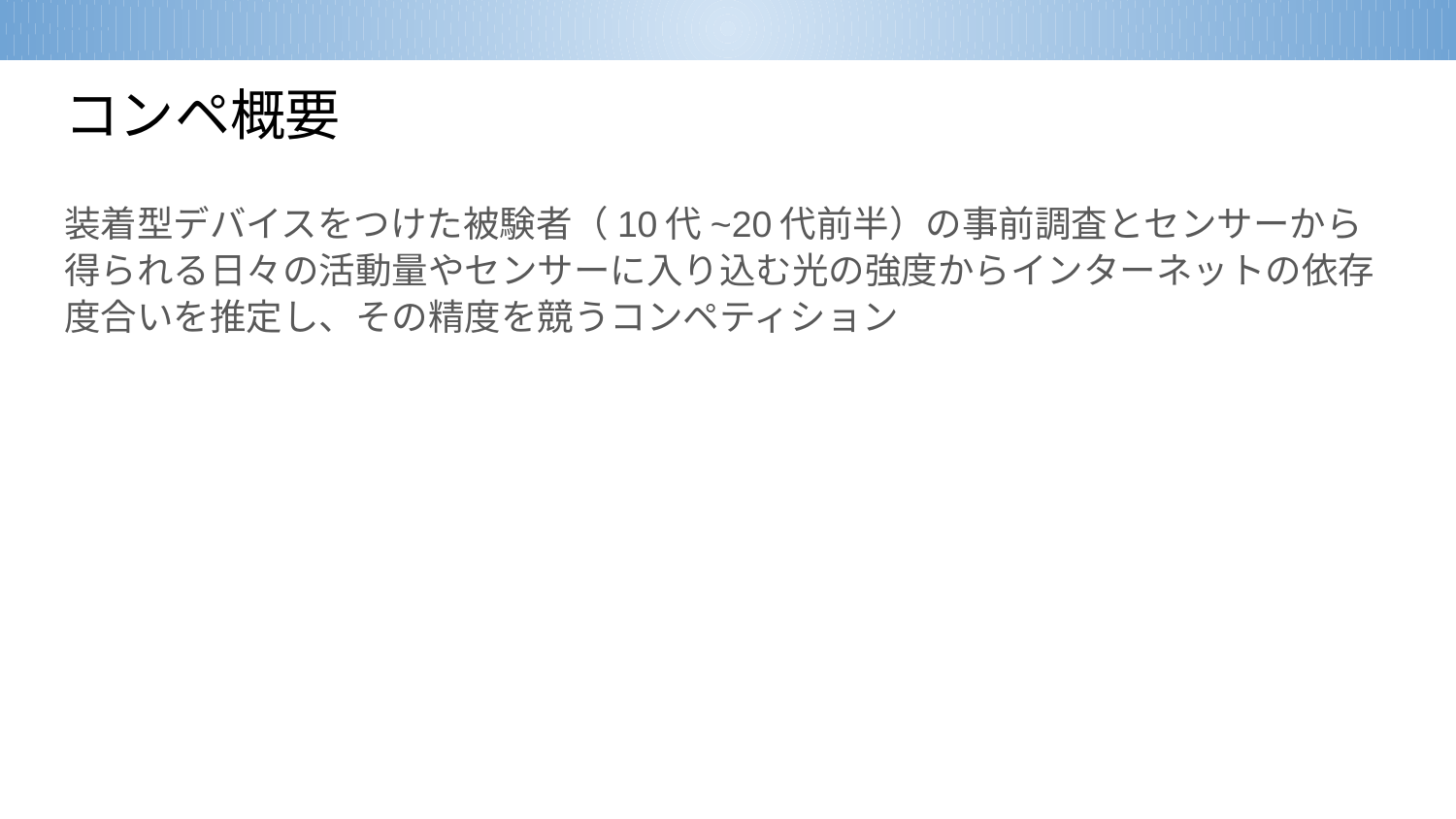

# コンペ概要
装着型デバイスをつけた被験者（10代~20代前半）の事前調査とセンサーから得られる日々の活動量やセンサーに入り込む光の強度からインターネットの依存度合いを推定し、その精度を競うコンペティション